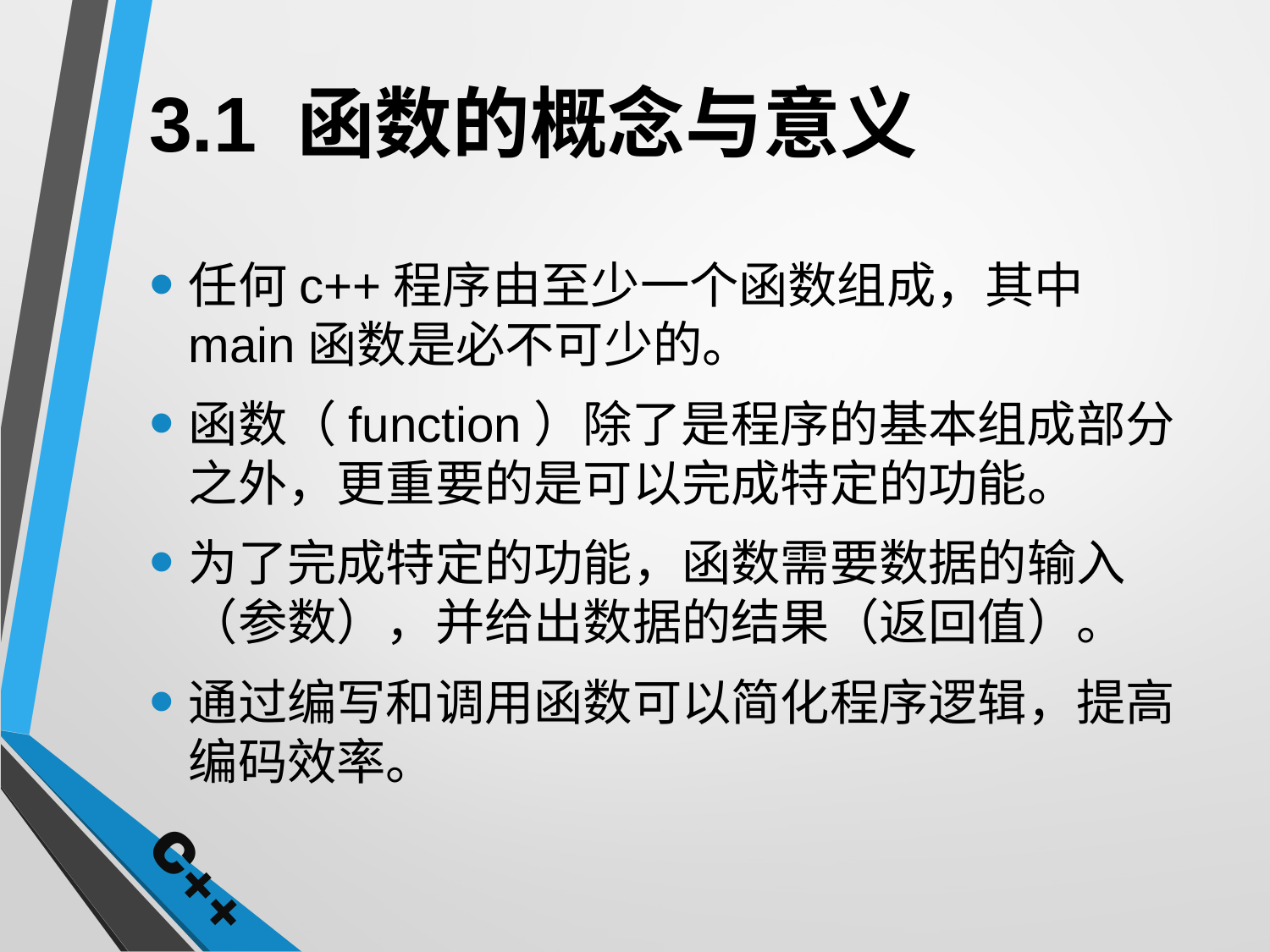

# 3.1 函数的概念与意义
任何c++程序由至少一个函数组成，其中main函数是必不可少的。
函数（function）除了是程序的基本组成部分之外，更重要的是可以完成特定的功能。
为了完成特定的功能，函数需要数据的输入（参数），并给出数据的结果（返回值）。
通过编写和调用函数可以简化程序逻辑，提高编码效率。